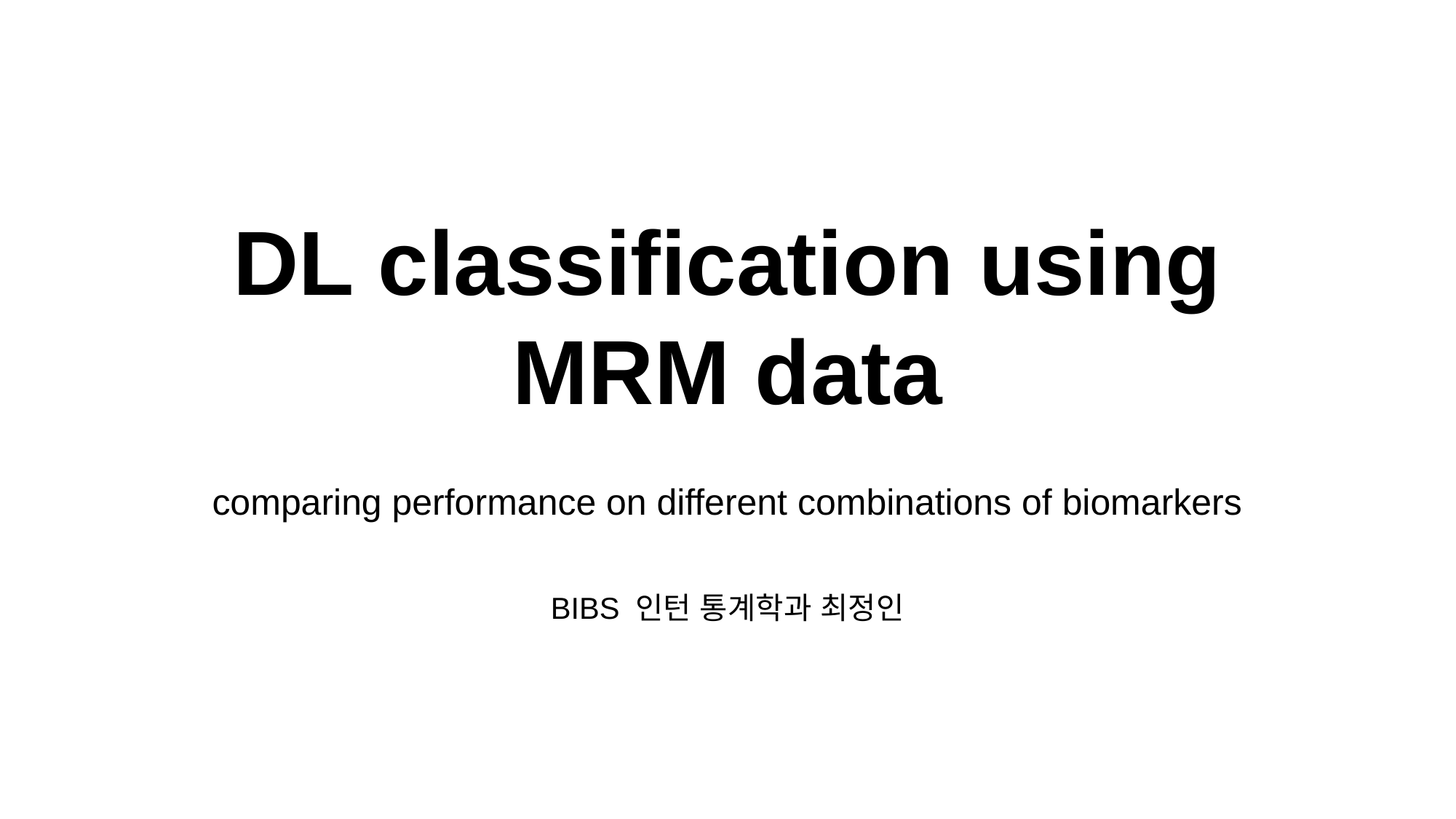

# DL classification using MRM data
comparing performance on different combinations of biomarkers

BIBS 인턴 통계학과 최정인